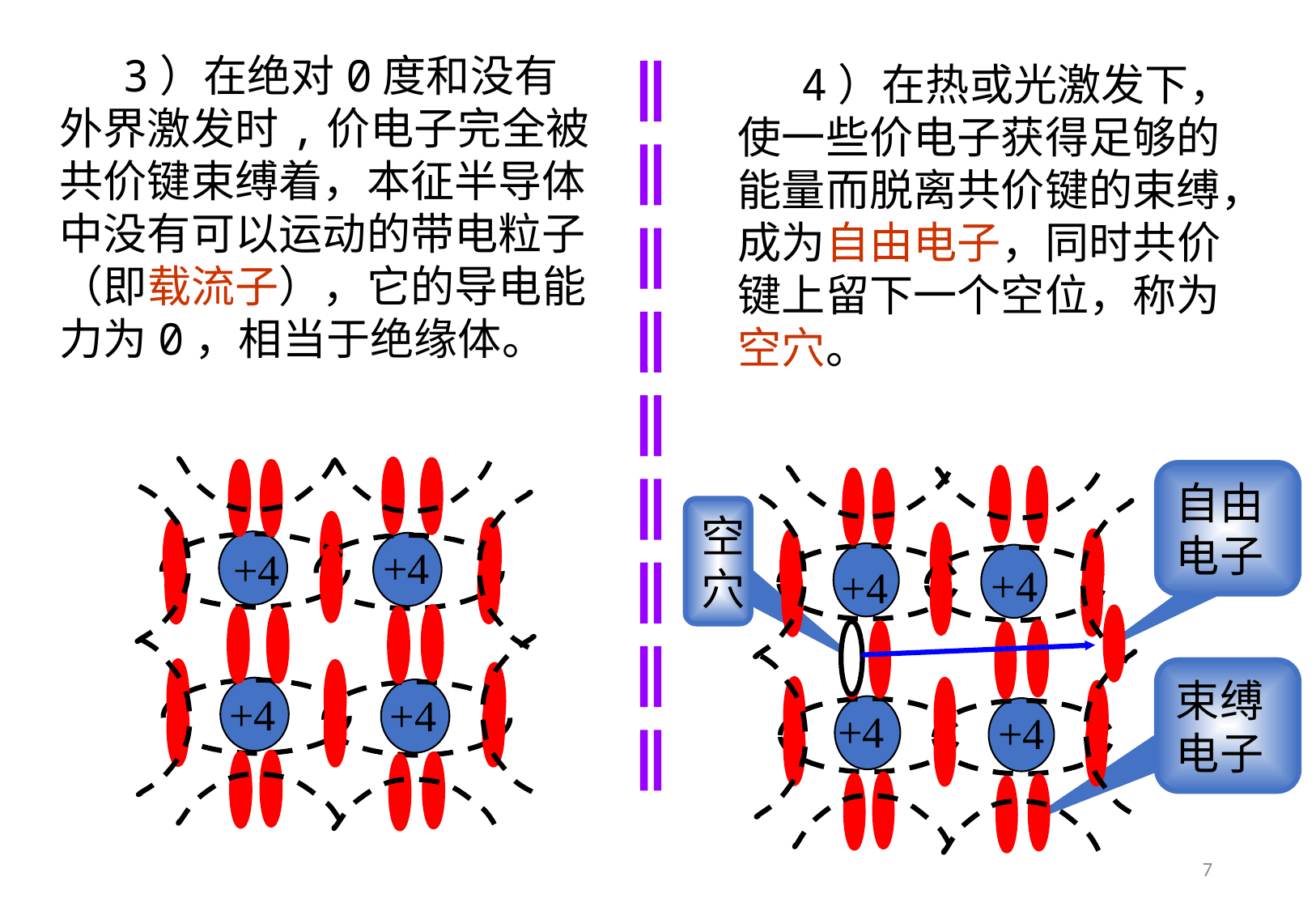

3）在绝对0度和没有外界激发时,价电子完全被共价键束缚着，本征半导体中没有可以运动的带电粒子（即载流子），它的导电能力为0，相当于绝缘体。
4）在热或光激发下，使一些价电子获得足够的能量而脱离共价键的束缚，成为自由电子，同时共价键上留下一个空位，称为空穴。

+4
+4
+4
+4
自由电子

+4
+4

+4
+4
空穴
束缚电子
7